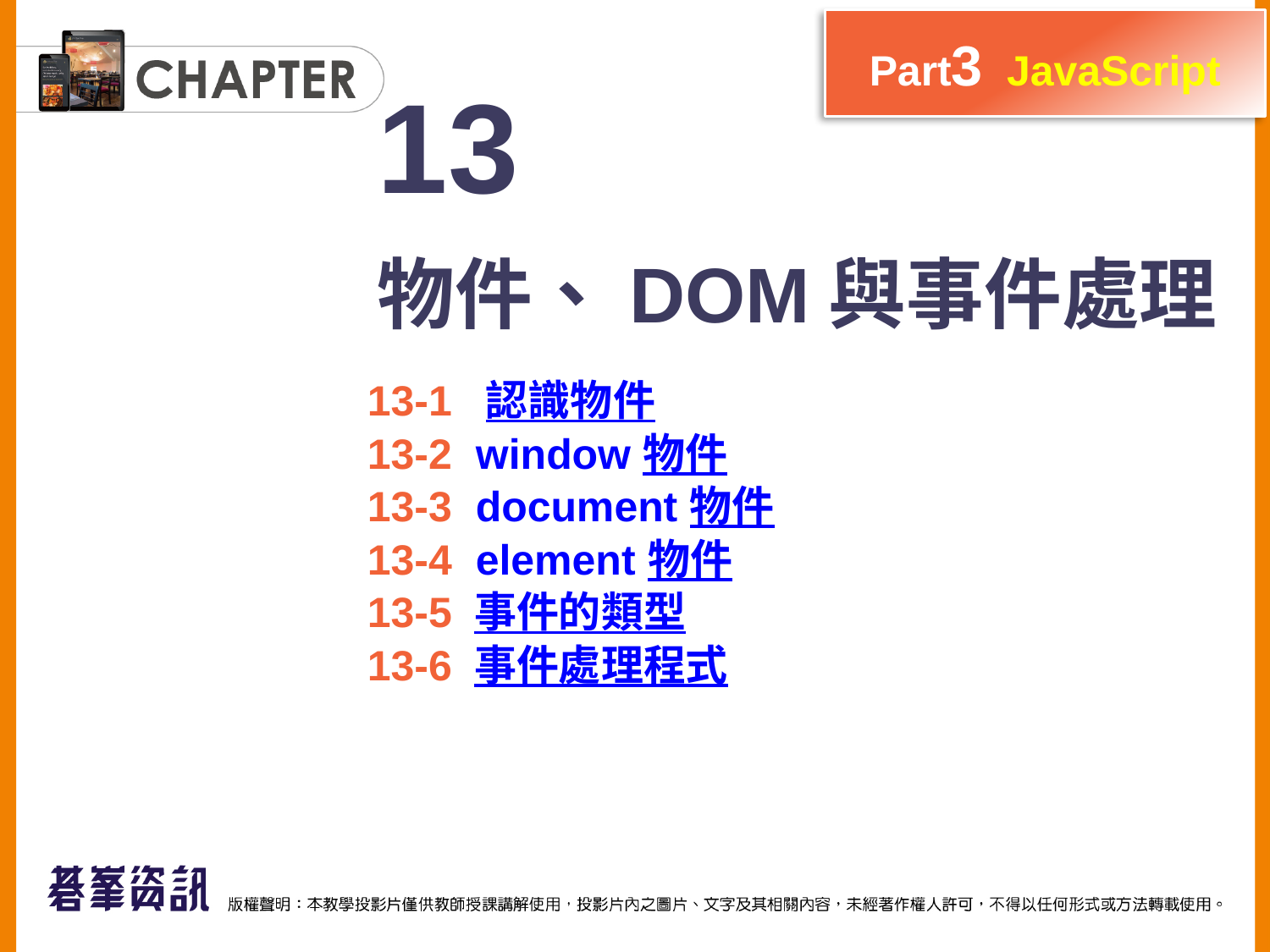

Part3  JavaScript
13
物件、DOM與事件處理
13-1  認識物件
13-2  window 物件
13-3  document 物件
13-4  element 物件
13-5 事件的類型
13-6 事件處理程式